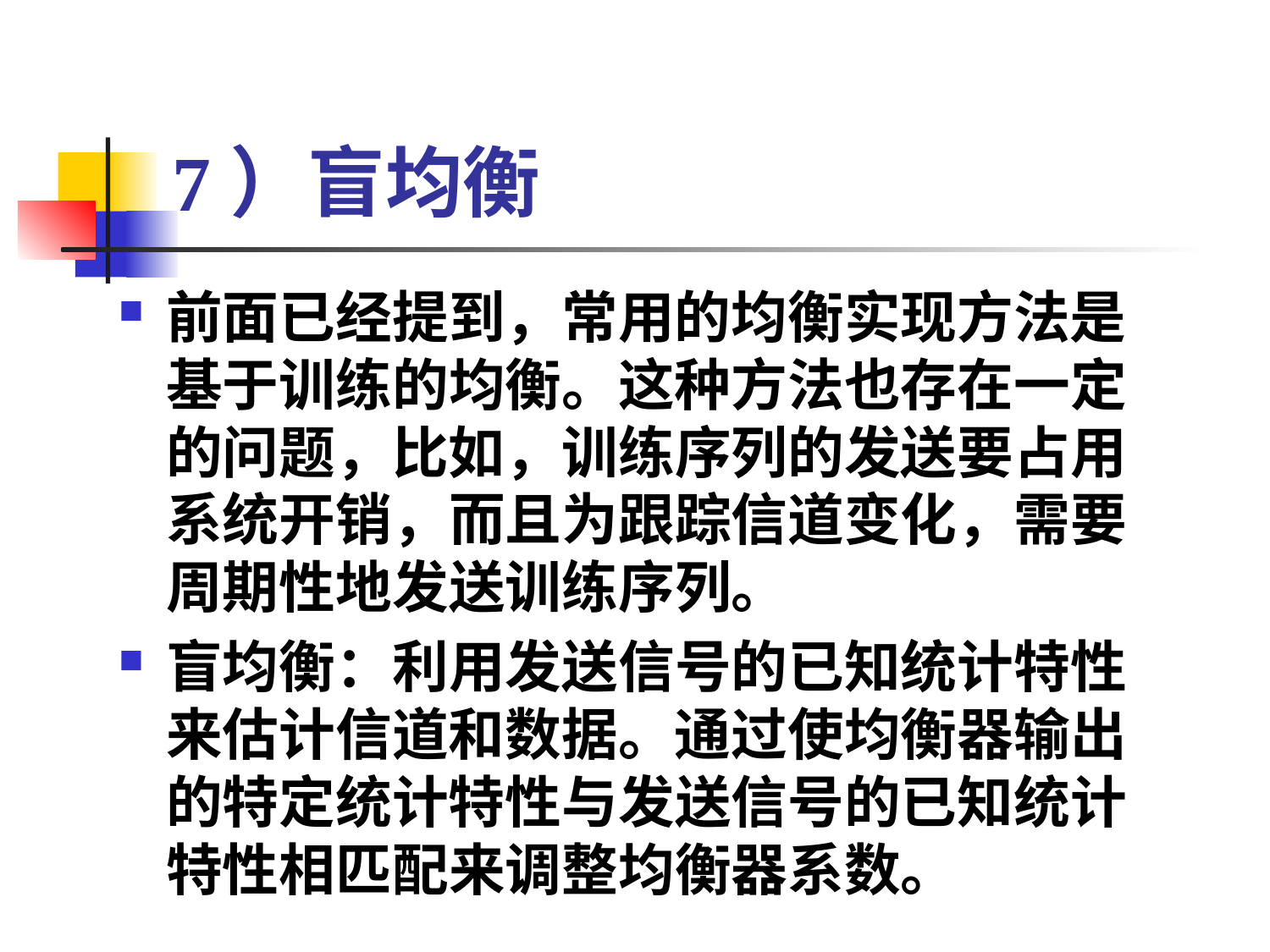

# 7）盲均衡
前面已经提到，常用的均衡实现方法是基于训练的均衡。这种方法也存在一定的问题，比如，训练序列的发送要占用系统开销，而且为跟踪信道变化，需要周期性地发送训练序列。
盲均衡：利用发送信号的已知统计特性来估计信道和数据。通过使均衡器输出的特定统计特性与发送信号的已知统计特性相匹配来调整均衡器系数。